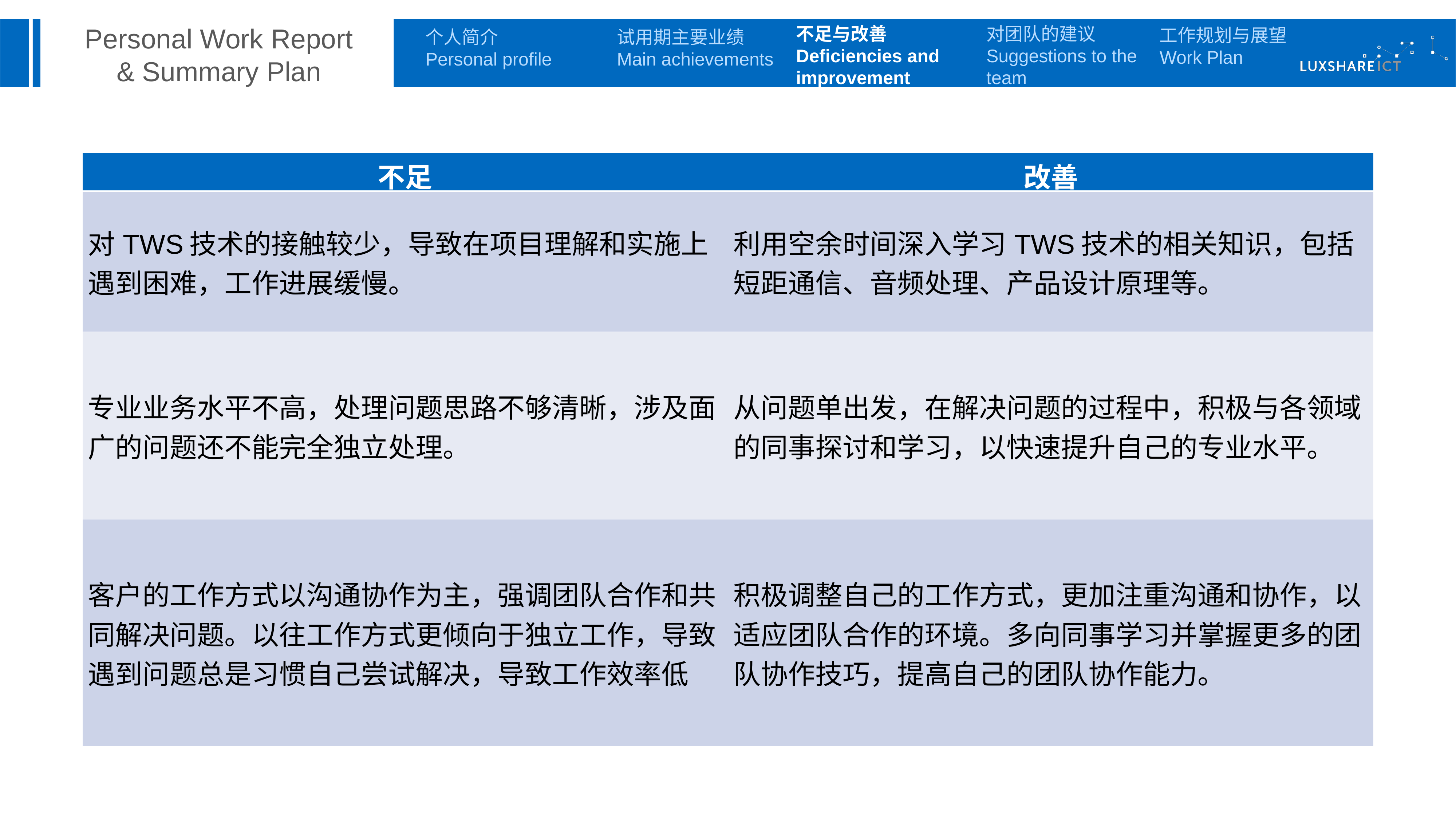

不足与改善
Deficiencies and improvement
对团队的建议
Suggestions to the team
工作规划与展望
Work Plan
个人简介
Personal profile

试用期主要业绩
Main achievements
| 不足 | 改善 |
| --- | --- |
| 对TWS技术的接触较少，导致在项目理解和实施上遇到困难，工作进展缓慢。 | 利用空余时间深入学习TWS技术的相关知识，包括短距通信、音频处理、产品设计原理等。 |
| 专业业务水平不高，处理问题思路不够清晰，涉及面广的问题还不能完全独立处理。 | 从问题单出发，在解决问题的过程中，积极与各领域的同事探讨和学习，以快速提升自己的专业水平。 |
| 客户的工作方式以沟通协作为主，强调团队合作和共同解决问题。以往工作方式更倾向于独立工作，导致遇到问题总是习惯自己尝试解决，导致工作效率低 | 积极调整自己的工作方式，更加注重沟通和协作，以适应团队合作的环境。多向同事学习并掌握更多的团队协作技巧，提高自己的团队协作能力。 |